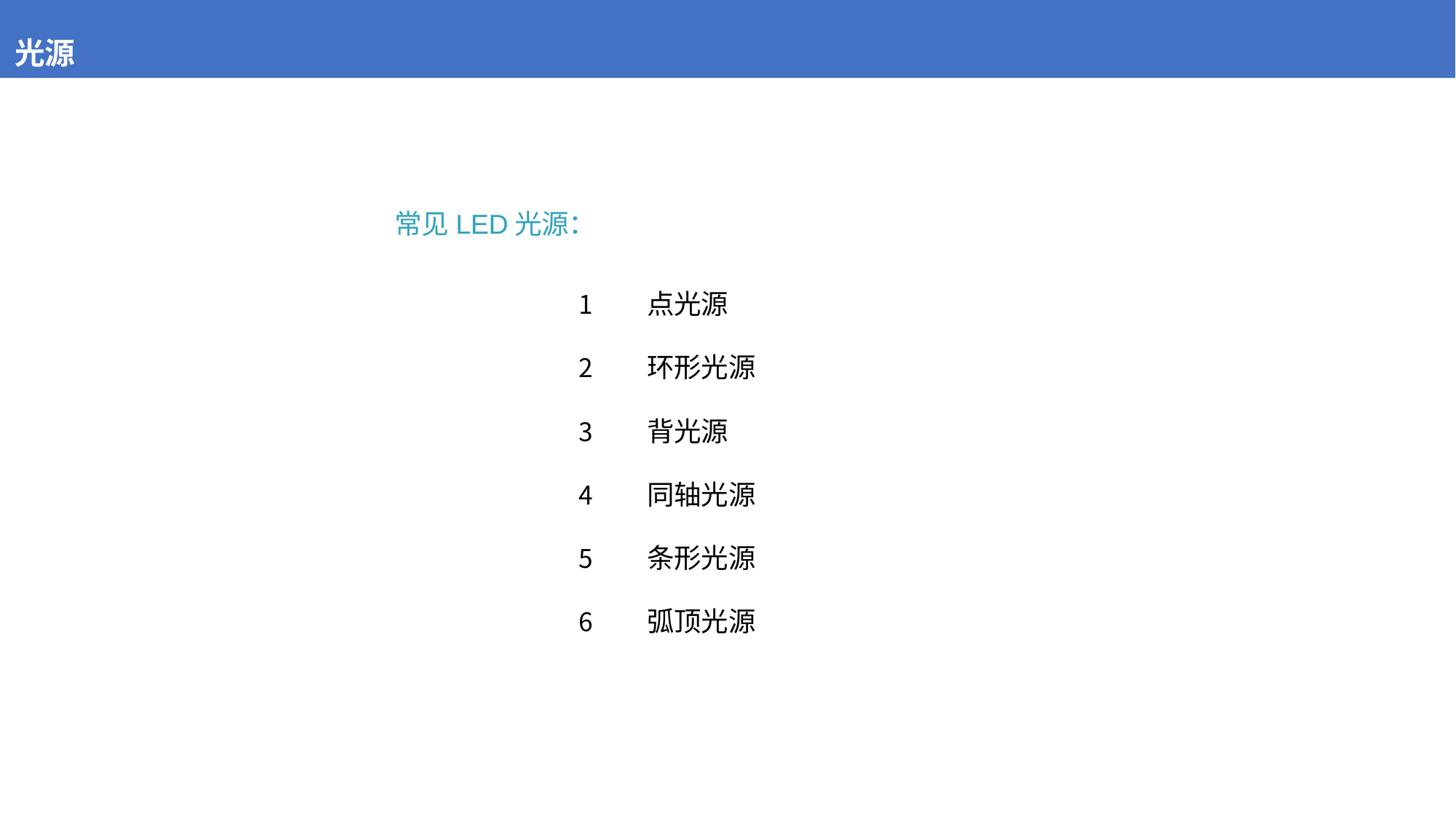

# 光源
常见LED光源：

点光源

环形光源

背光源

同轴光源

条形光源

弧顶光源